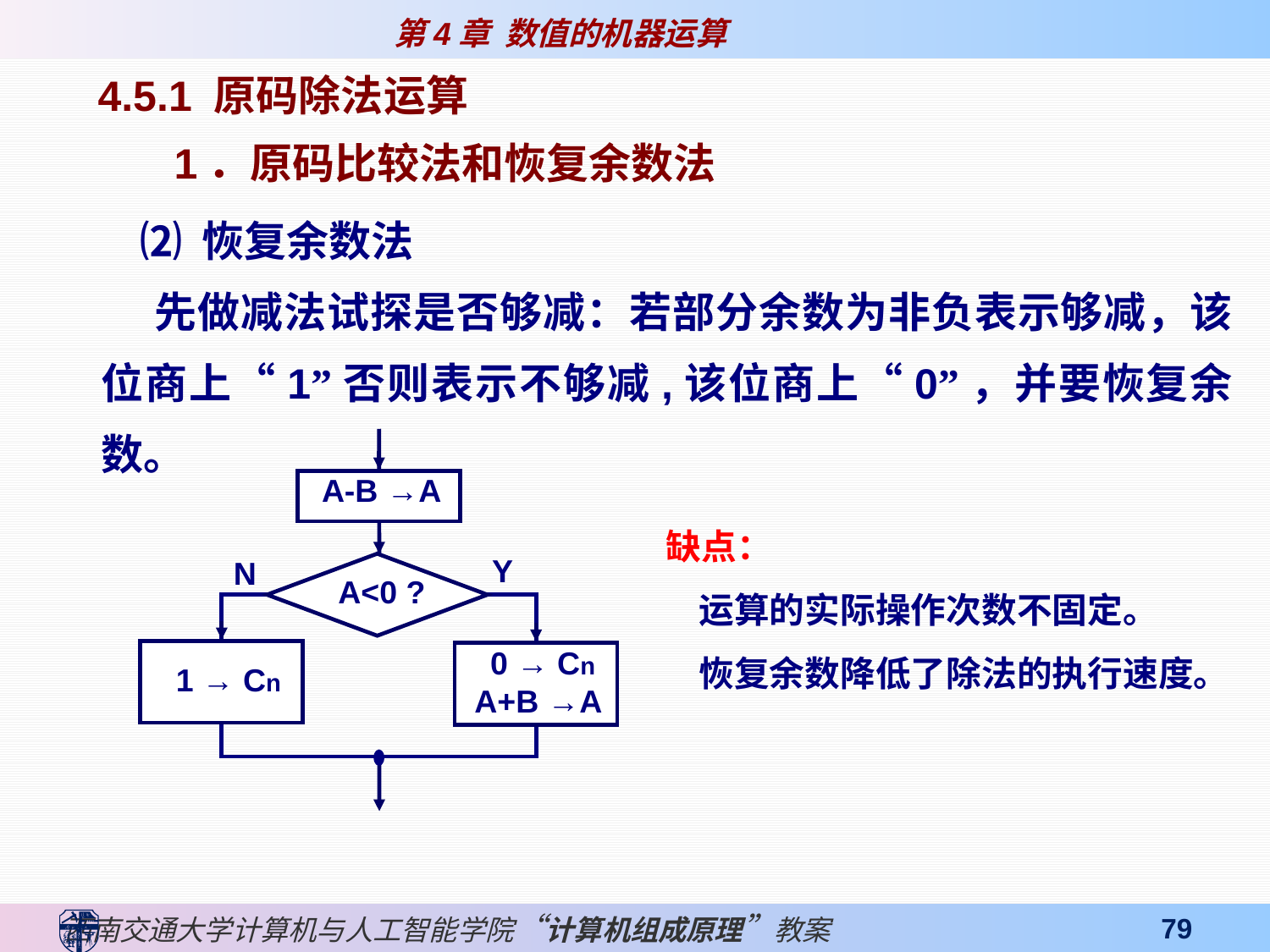

4.5.1 原码除法运算
1．原码比较法和恢复余数法
    ⑵ 恢复余数法
    先做减法试探是否够减：若部分余数为非负表示够减，该位商上“1”否则表示不够减,该位商上“0”，并要恢复余数。

A-B →A

A<0 ?
Y
N

 1 → Cn

 0 → Cn
A+B →A

缺点：
   运算的实际操作次数不固定。
   恢复余数降低了除法的执行速度。